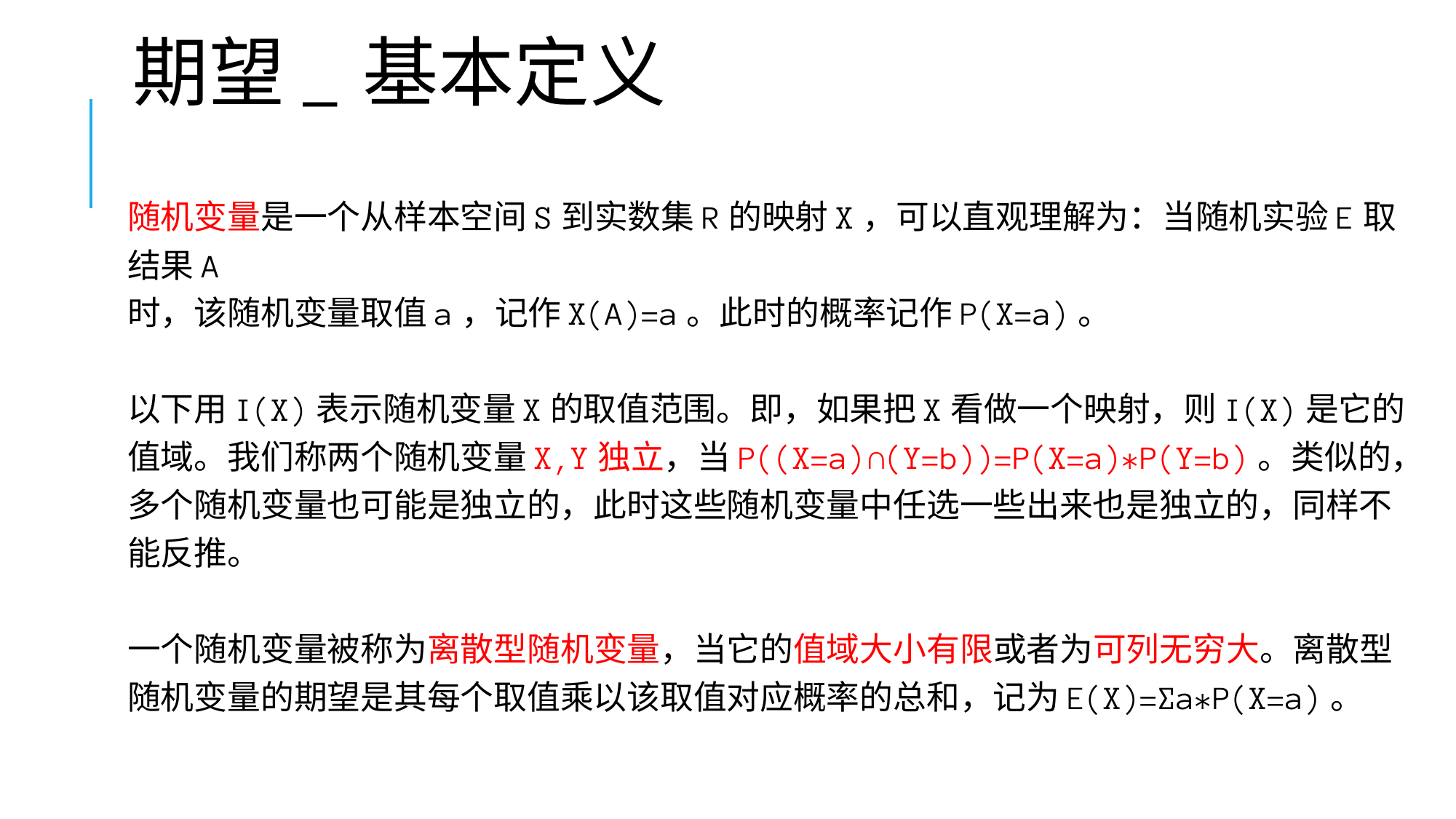

# 期望_基本定义
随机变量是一个从样本空间S到实数集R的映射X，可以直观理解为：当随机实验E取结果A
时，该随机变量取值a，记作X(A)=a。此时的概率记作P(X=a)。

以下用I(X)表示随机变量X的取值范围。即，如果把X看做一个映射，则I(X)是它的值域。我们称两个随机变量X,Y独立，当P((X=a)∩(Y=b))=P(X=a)*P(Y=b)。类似的，多个随机变量也可能是独立的，此时这些随机变量中任选一些出来也是独立的，同样不能反推。

一个随机变量被称为离散型随机变量，当它的值域大小有限或者为可列无穷大。离散型随机变量的期望是其每个取值乘以该取值对应概率的总和，记为E(X)=∑a*P(X=a)。